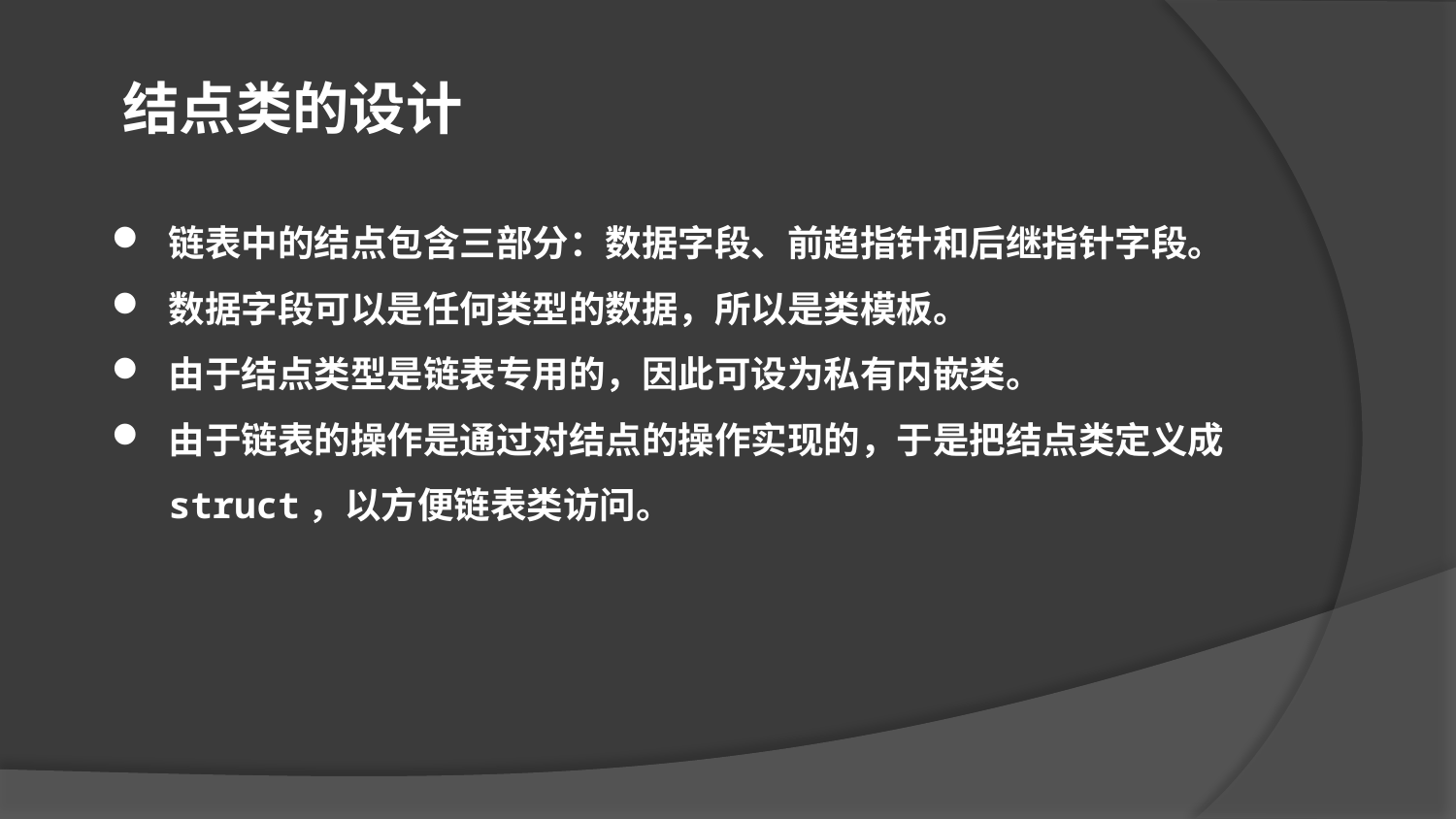

结点类的设计
链表中的结点包含三部分：数据字段、前趋指针和后继指针字段。
数据字段可以是任何类型的数据，所以是类模板。
由于结点类型是链表专用的，因此可设为私有内嵌类。
由于链表的操作是通过对结点的操作实现的，于是把结点类定义成struct，以方便链表类访问。